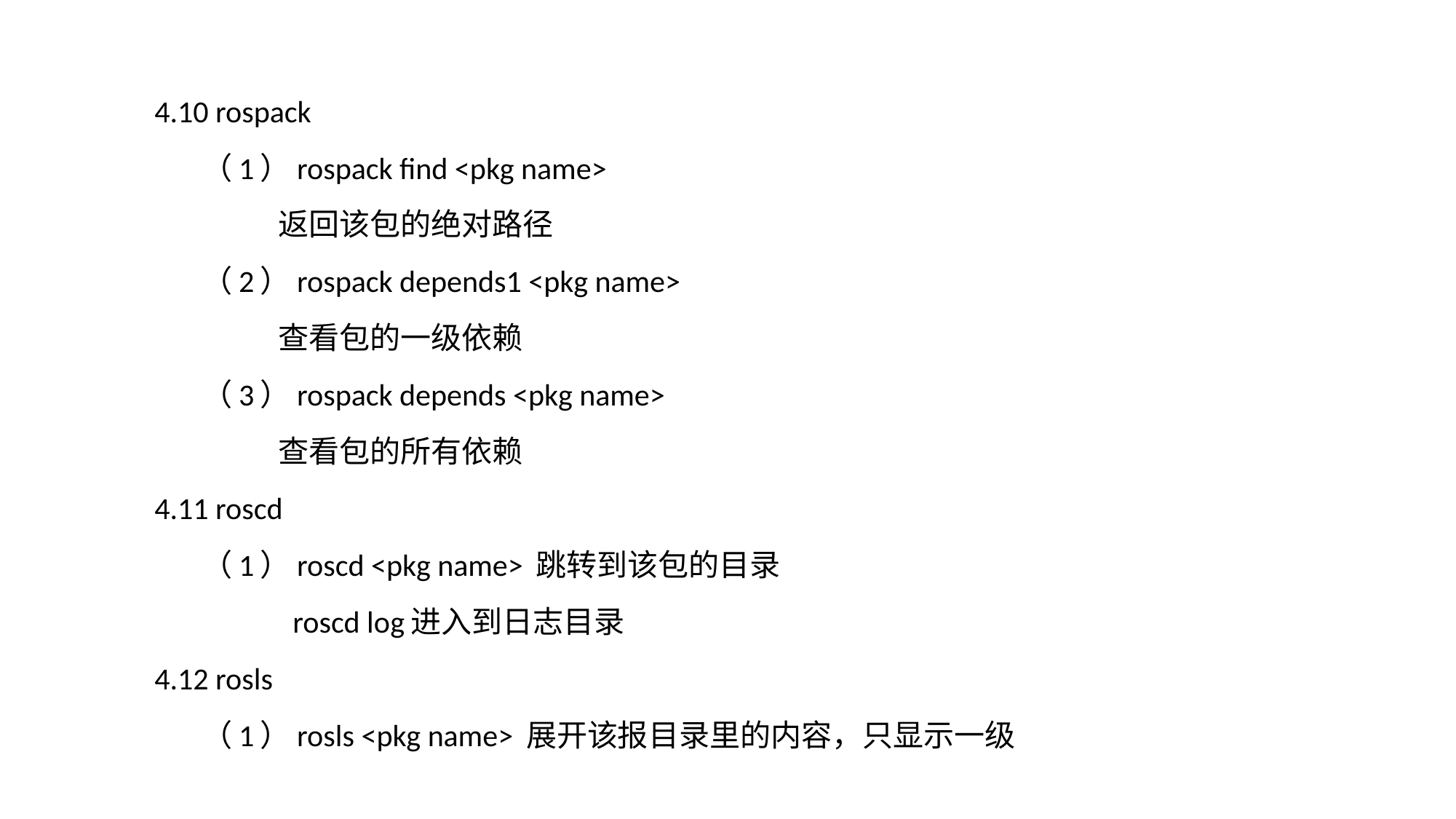

4.10 rospack
      （1）rospack find <pkg name>
                 返回该包的绝对路径
      （2）rospack depends1 <pkg name>
                 查看包的一级依赖
      （3）rospack depends <pkg name>
                 查看包的所有依赖
4.11 roscd
      （1）roscd <pkg name> 跳转到该包的目录
                    roscd log进入到日志目录
4.12 rosls
      （1）rosls <pkg name> 展开该报目录里的内容，只显示一级